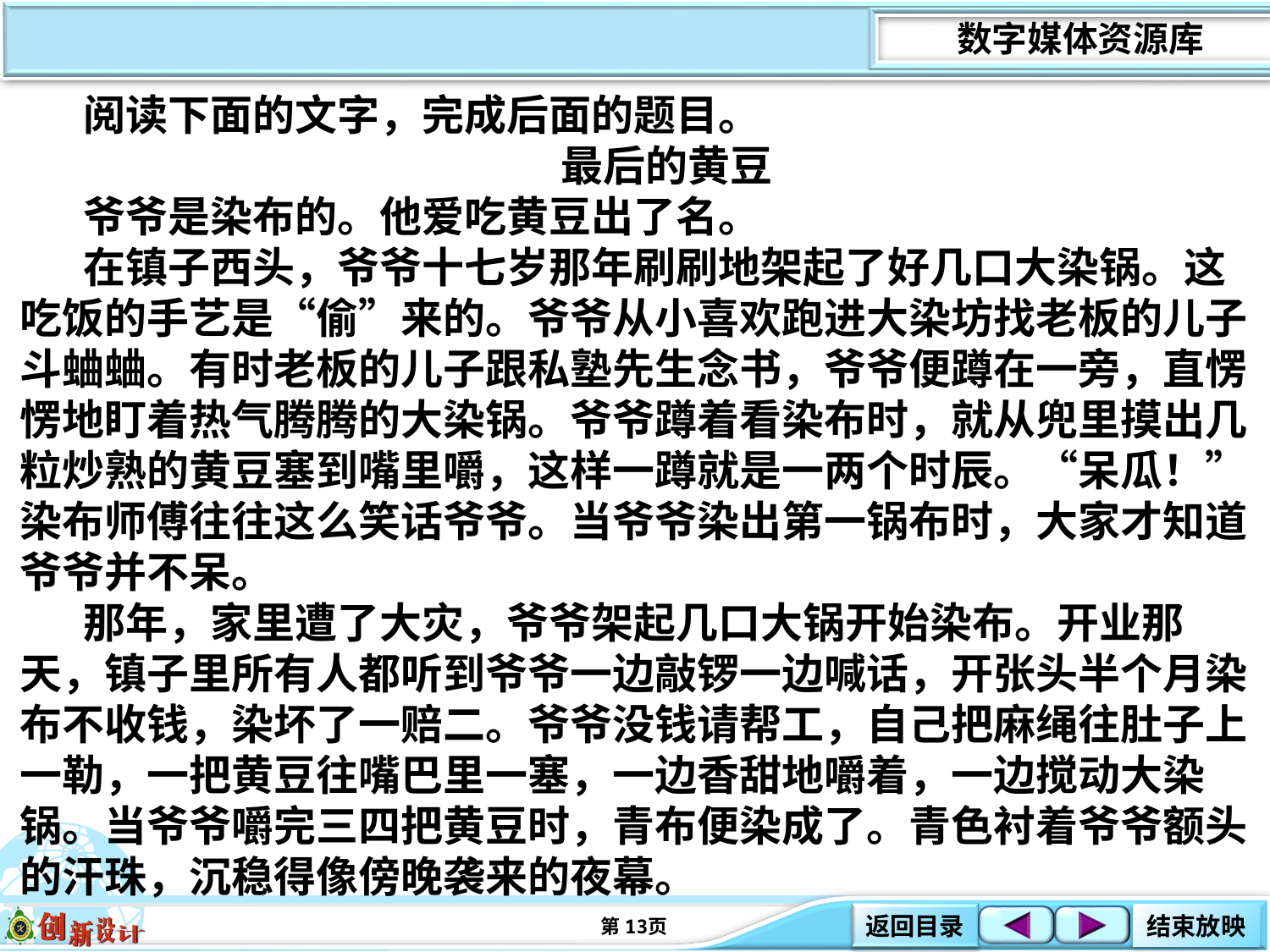

阅读下面的文字，完成后面的题目。
最后的黄豆
爷爷是染布的。他爱吃黄豆出了名。
在镇子西头，爷爷十七岁那年刷刷地架起了好几口大染锅。这吃饭的手艺是“偷”来的。爷爷从小喜欢跑进大染坊找老板的儿子斗蛐蛐。有时老板的儿子跟私塾先生念书，爷爷便蹲在一旁，直愣愣地盯着热气腾腾的大染锅。爷爷蹲着看染布时，就从兜里摸出几粒炒熟的黄豆塞到嘴里嚼，这样一蹲就是一两个时辰。“呆瓜！”染布师傅往往这么笑话爷爷。当爷爷染出第一锅布时，大家才知道爷爷并不呆。
那年，家里遭了大灾，爷爷架起几口大锅开始染布。开业那天，镇子里所有人都听到爷爷一边敲锣一边喊话，开张头半个月染布不收钱，染坏了一赔二。爷爷没钱请帮工，自己把麻绳往肚子上一勒，一把黄豆往嘴巴里一塞，一边香甜地嚼着，一边搅动大染锅。当爷爷嚼完三四把黄豆时，青布便染成了。青色衬着爷爷额头的汗珠，沉稳得像傍晚袭来的夜幕。